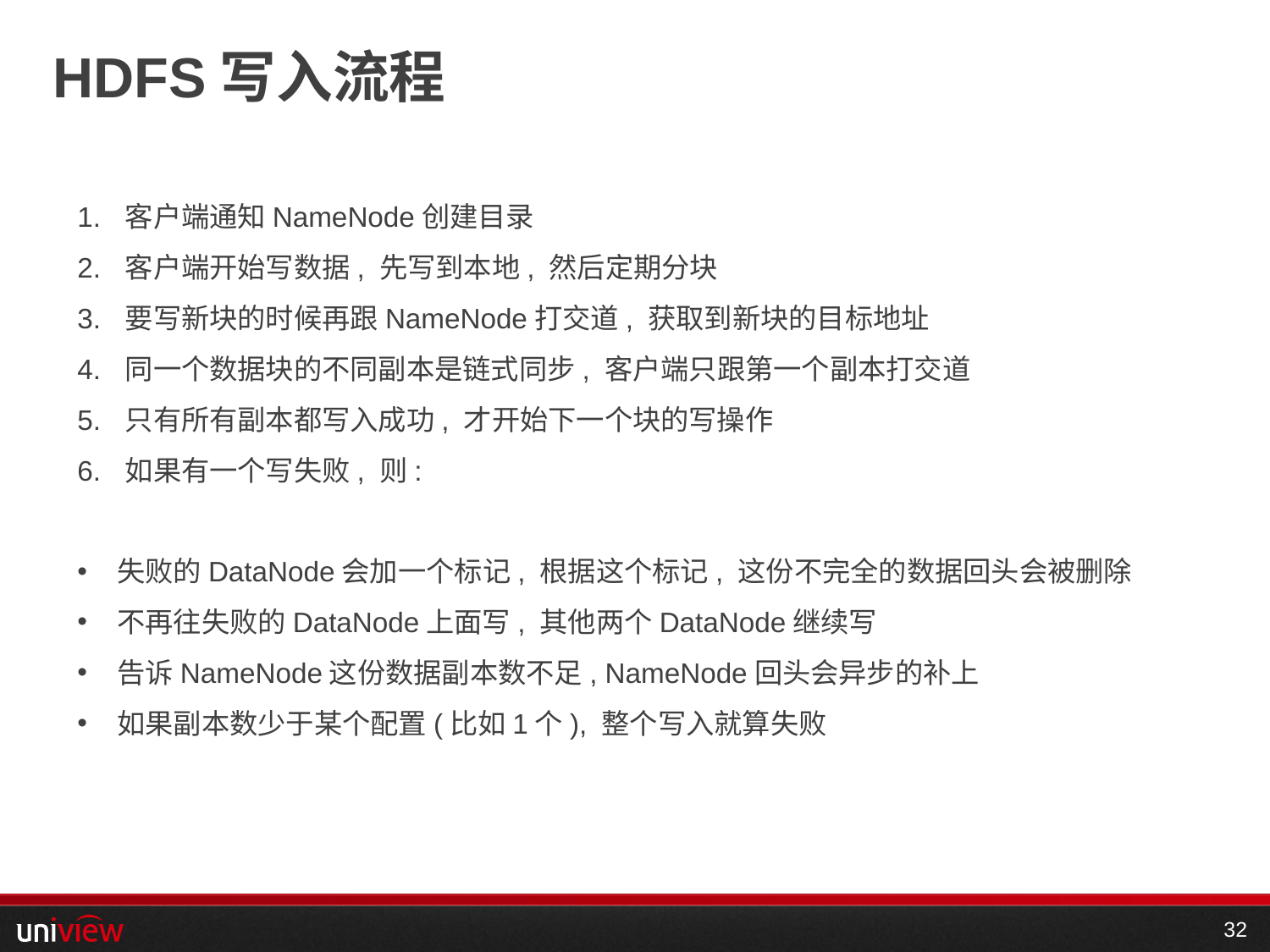

# HDFS写入流程
客户端通知NameNode创建目录
客户端开始写数据, 先写到本地, 然后定期分块
要写新块的时候再跟NameNode打交道, 获取到新块的目标地址
同一个数据块的不同副本是链式同步, 客户端只跟第一个副本打交道
只有所有副本都写入成功, 才开始下一个块的写操作
如果有一个写失败, 则:

失败的DataNode会加一个标记, 根据这个标记, 这份不完全的数据回头会被删除
不再往失败的DataNode上面写, 其他两个DataNode继续写
告诉NameNode这份数据副本数不足, NameNode回头会异步的补上
如果副本数少于某个配置(比如1个), 整个写入就算失败